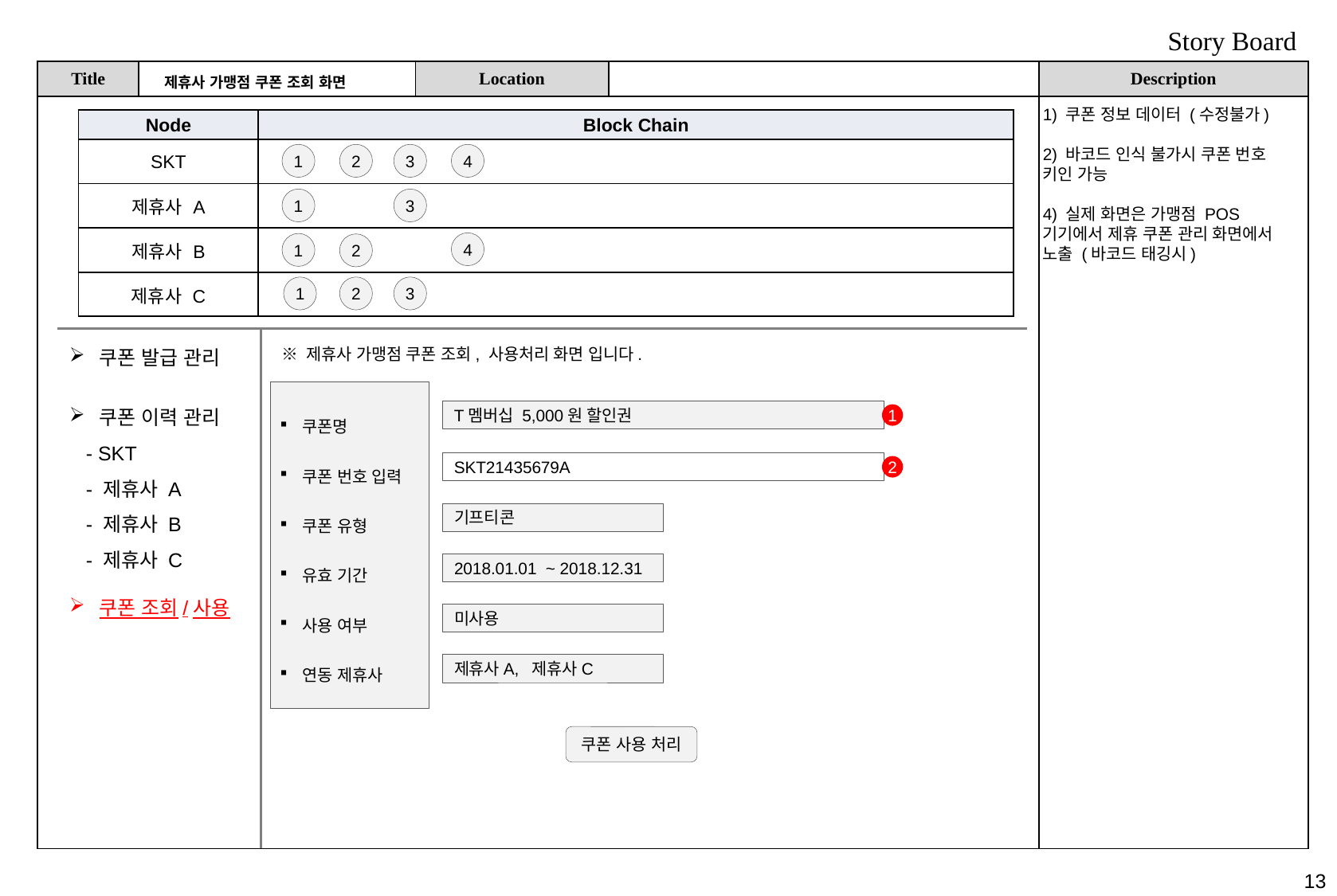

제휴사 가맹점 쿠폰 조회 화면

1) 쿠폰 정보 데이터 (수정불가)

2) 바코드 인식 불가시 쿠폰 번호 키인 가능

4) 실제 화면은 가맹점 POS기기에서 제휴 쿠폰 관리 화면에서 노출 (바코드 태깅시)
| Node | Block Chain |
| --- | --- |
| SKT |  |
| 제휴사 A |  |
| 제휴사 B |  |
| 제휴사 C |  |
1
2
3
4
3
1
4
1
2
1
2
3
※ 제휴사 가맹점 쿠폰 조회, 사용처리 화면 입니다.
쿠폰 발급 관리

쿠폰 이력 관리
   - SKT
   - 제휴사 A
   - 제휴사 B
   - 제휴사 C

쿠폰 조회/사용
쿠폰명
쿠폰 번호 입력
쿠폰 유형
유효 기간
사용 여부
연동 제휴사

T멤버십 5,000원 할인권
1
SKT21435679A
2
기프티콘
2018.01.01  ~ 2018.12.31
미사용
제휴사A,  제휴사C
쿠폰 사용 처리